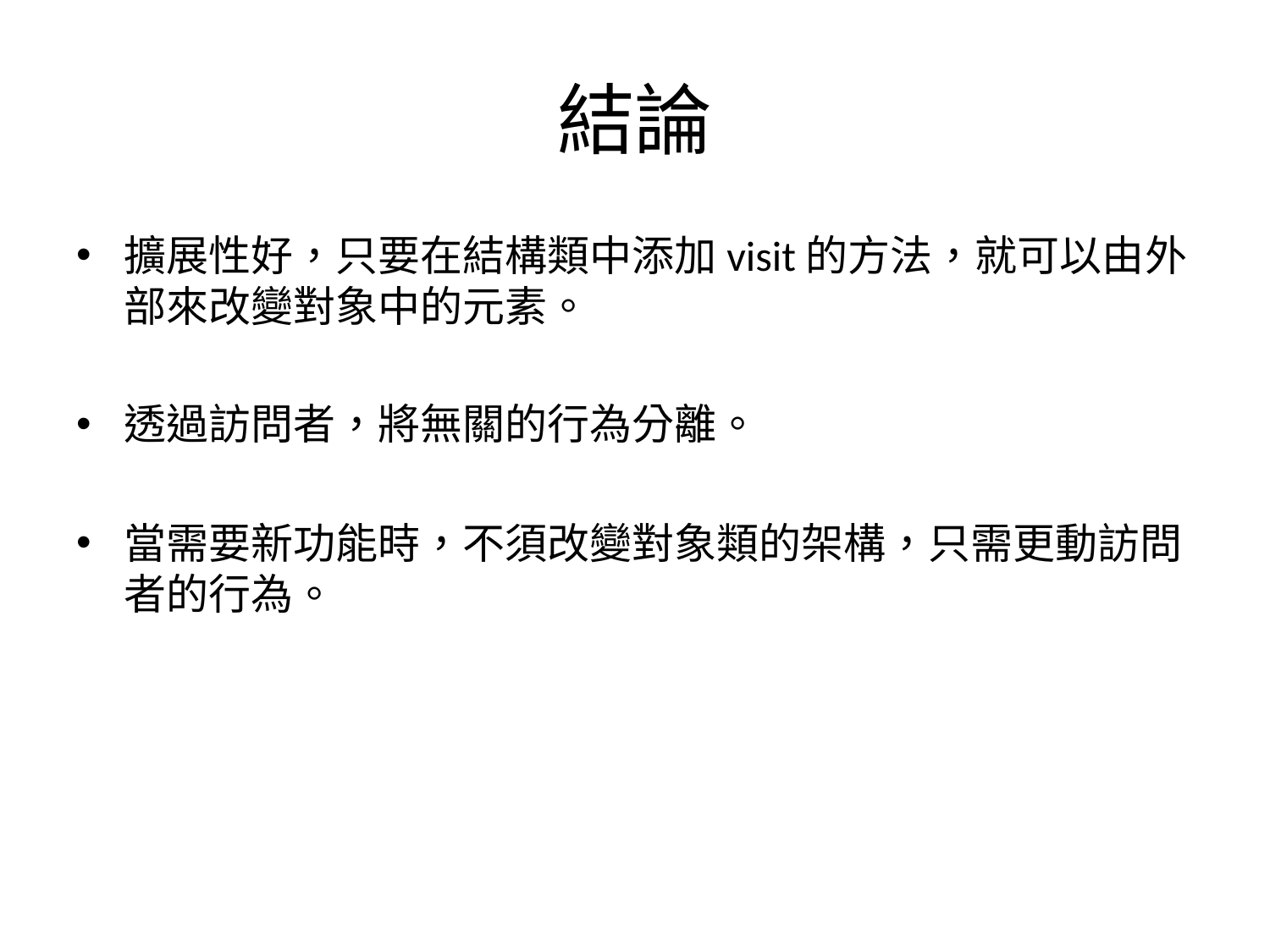

# 結論
擴展性好，只要在結構類中添加visit的方法，就可以由外部來改變對象中的元素。

透過訪問者，將無關的行為分離。

當需要新功能時，不須改變對象類的架構，只需更動訪問者的行為。